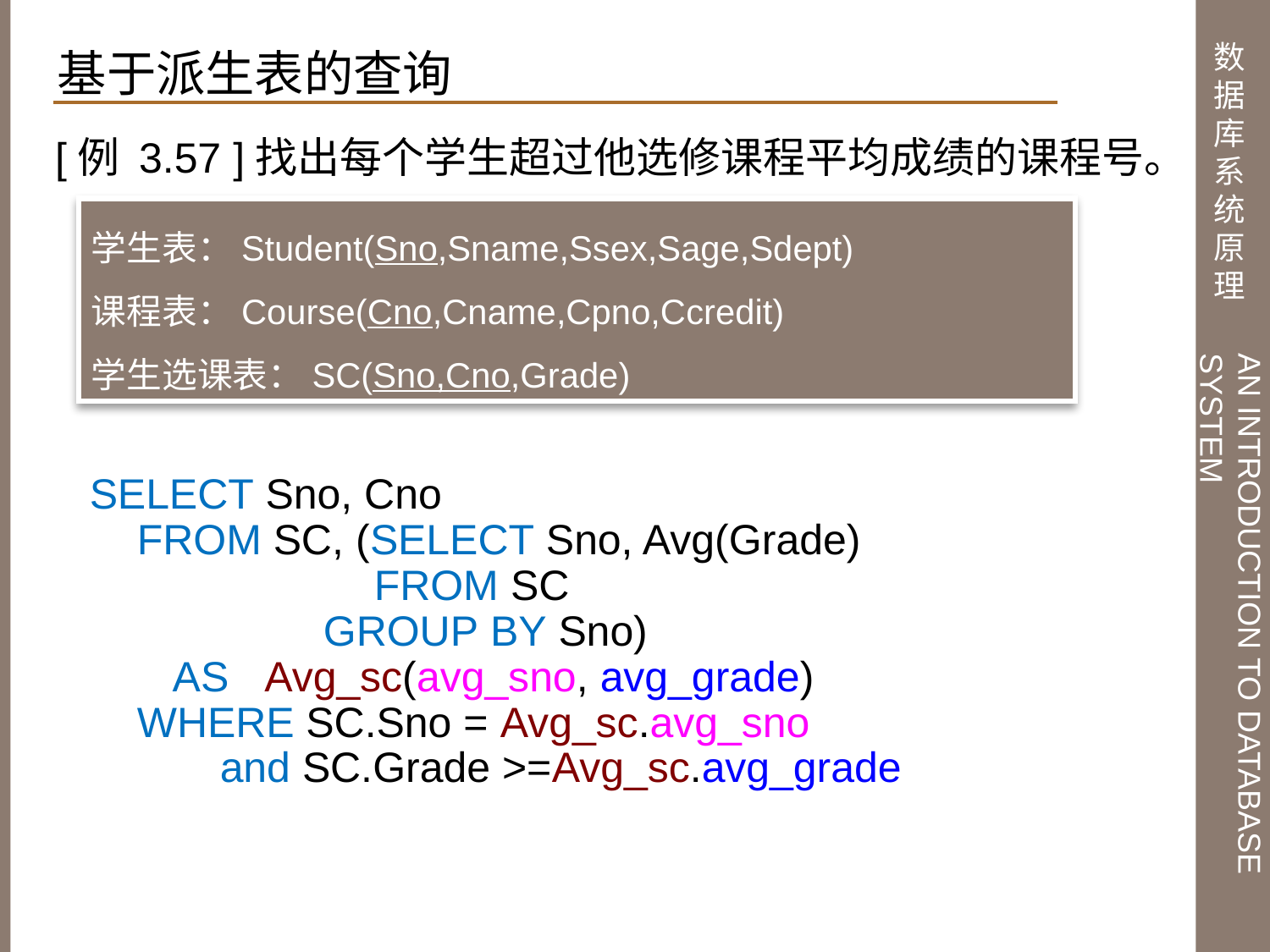

基于派生表的查询
[例 3.57 ]找出每个学生超过他选修课程平均成绩的课程号。

学生表：Student(Sno,Sname,Ssex,Sage,Sdept)
课程表：Course(Cno,Cname,Cpno,Ccredit)
学生选课表：SC(Sno,Cno,Grade)
SELECT Sno, Cno
    FROM SC, (SELECT Sno, Avg(Grade)
                        FROM SC
    	         GROUP BY Sno)
       AS   Avg_sc(avg_sno, avg_grade)
    WHERE SC.Sno = Avg_sc.avg_sno
           and SC.Grade >=Avg_sc.avg_grade